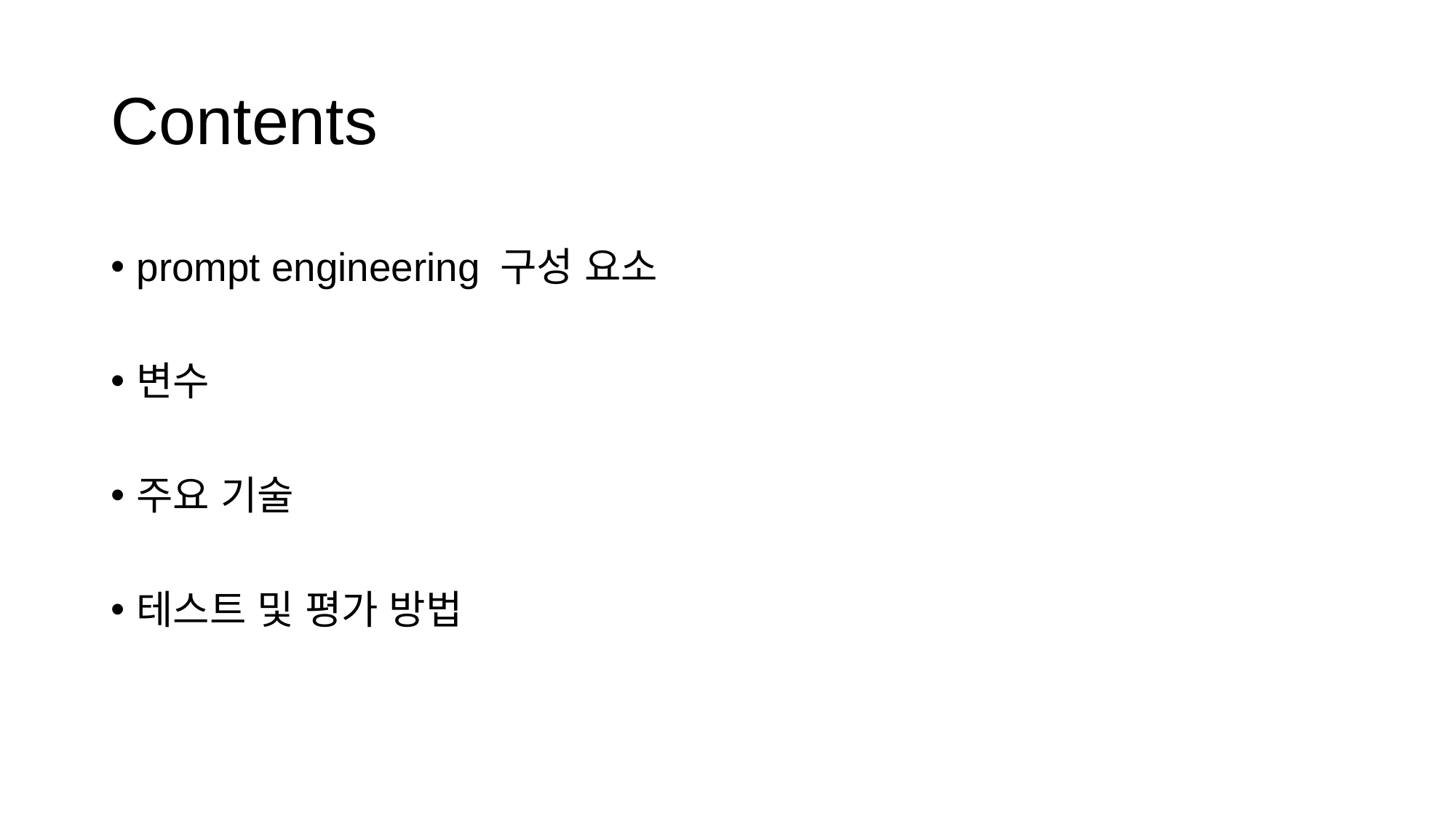

# Contents
prompt engineering 구성 요소

변수

주요 기술

테스트 및 평가 방법